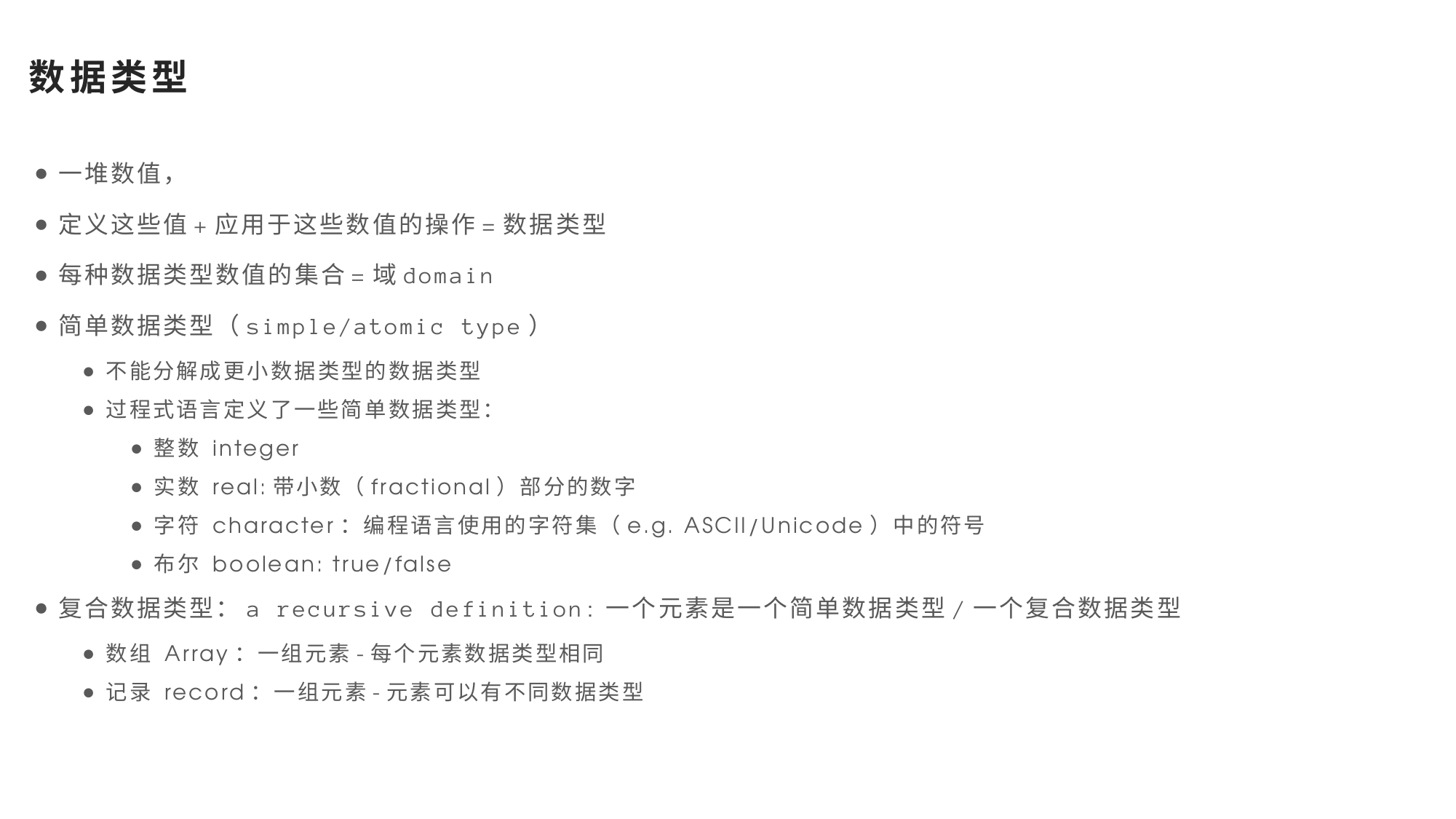

# 数据类型
一堆数值，
定义这些值+应用于这些数值的操作=数据类型
每种数据类型数值的集合=域domain
简单数据类型（simple/atomic type）
不能分解成更小数据类型的数据类型
过程式语言定义了一些简单数据类型：
整数 integer
实数 real:带小数（fractional）部分的数字
字符 character：编程语言使用的字符集（e.g. ASCII/Unicode）中的符号
布尔 boolean: true/false
复合数据类型：a recursive definition:一个元素是一个简单数据类型/一个复合数据类型
数组 Array：一组元素-每个元素数据类型相同
记录 record：一组元素-元素可以有不同数据类型